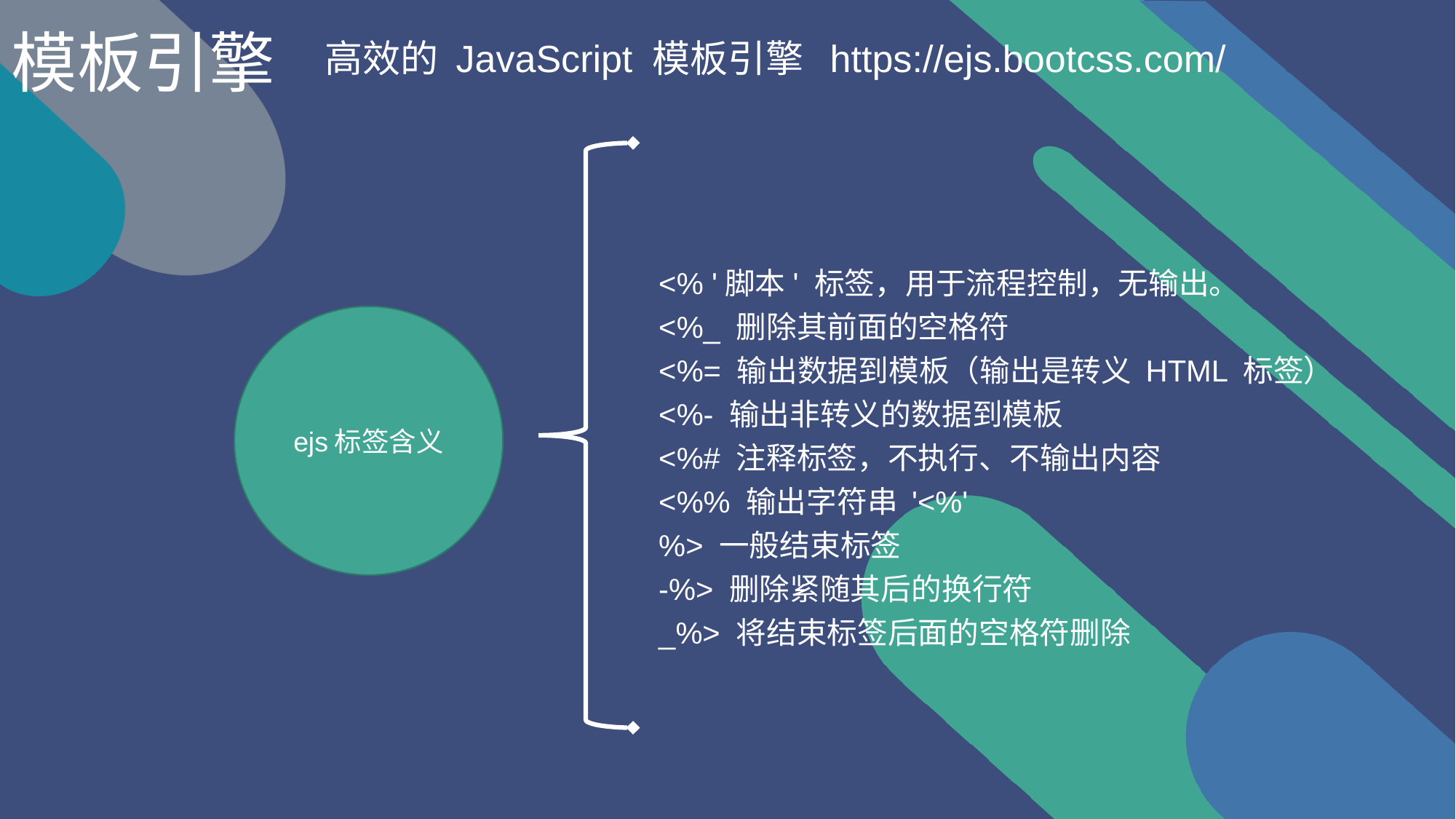

# 模板引擎
高效的 JavaScript 模板引擎  https://ejs.bootcss.com/

    <% '脚本' 标签，用于流程控制，无输出。
    <%_ 删除其前面的空格符
    <%= 输出数据到模板（输出是转义 HTML 标签）
    <%- 输出非转义的数据到模板
    <%# 注释标签，不执行、不输出内容
    <%% 输出字符串 '<%'
    %> 一般结束标签
    -%> 删除紧随其后的换行符
    _%> 将结束标签后面的空格符删除
ejs标签含义